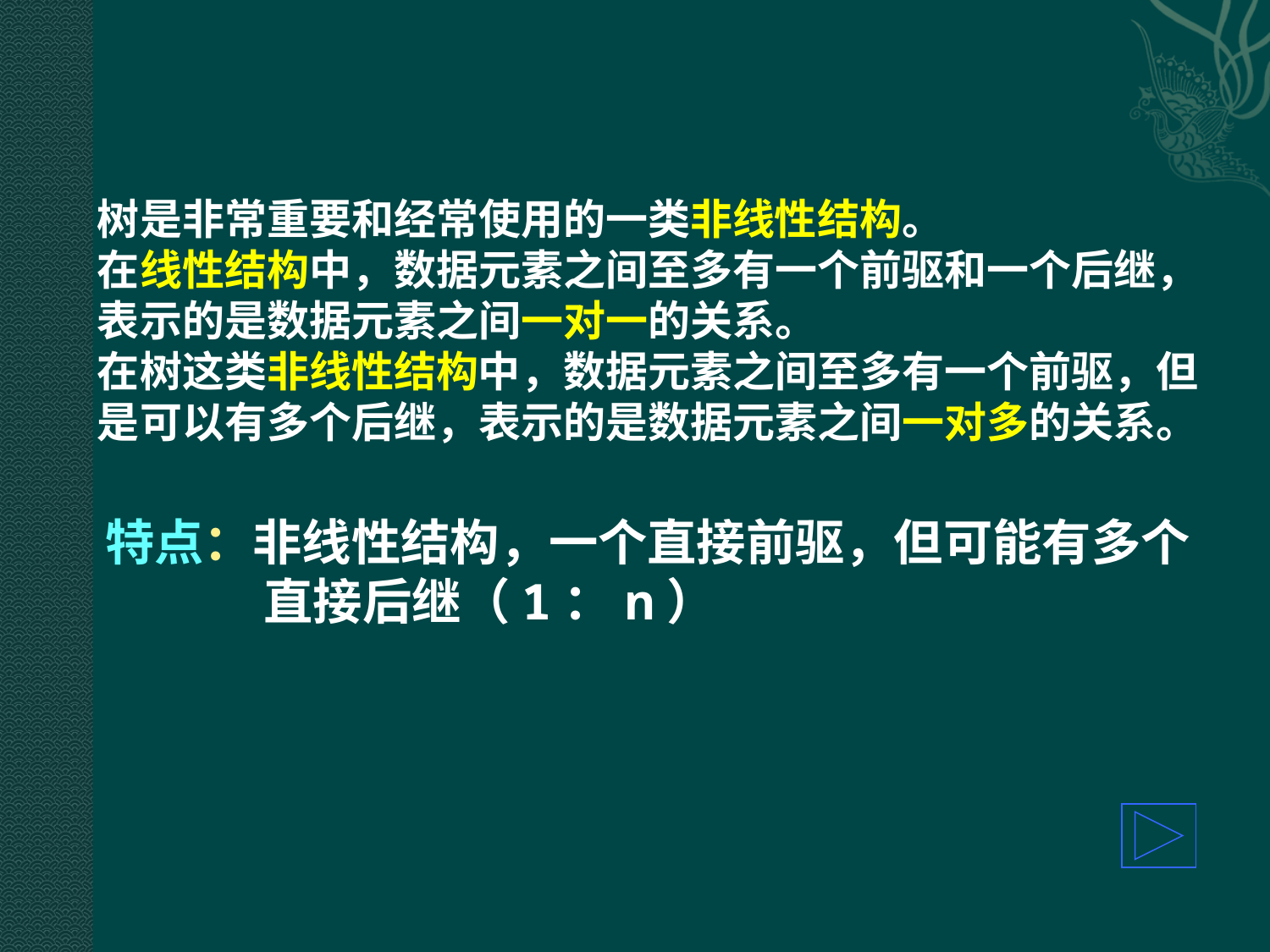

树是非常重要和经常使用的一类非线性结构。
在线性结构中，数据元素之间至多有一个前驱和一个后继，表示的是数据元素之间一对一的关系。
在树这类非线性结构中，数据元素之间至多有一个前驱，但是可以有多个后继，表示的是数据元素之间一对多的关系。
特点：非线性结构，一个直接前驱，但可能有多个直接后继（1：n）